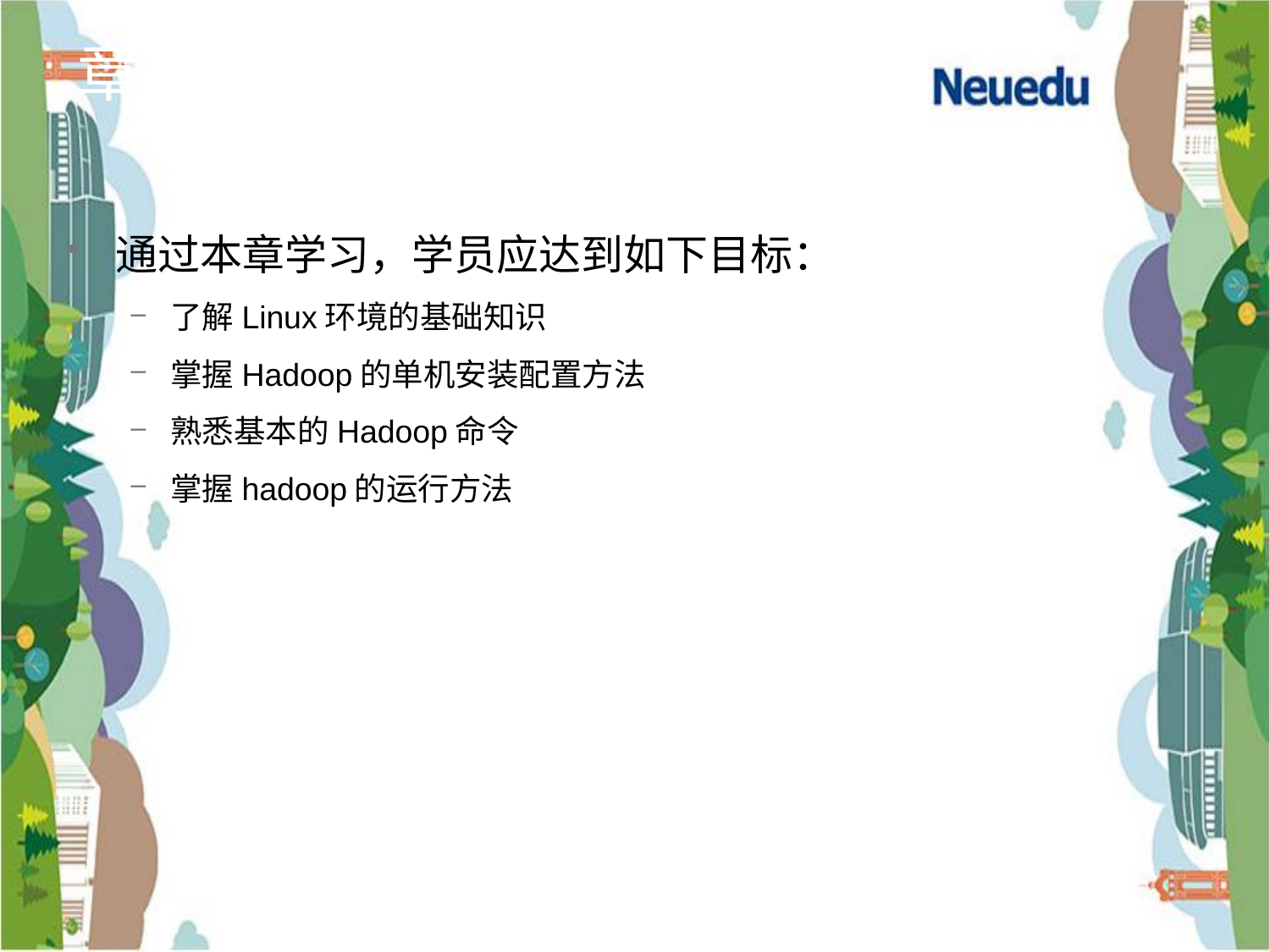

章节目标
通过本章学习，学员应达到如下目标：
了解Linux环境的基础知识
掌握Hadoop的单机安装配置方法
熟悉基本的Hadoop命令
掌握hadoop的运行方法